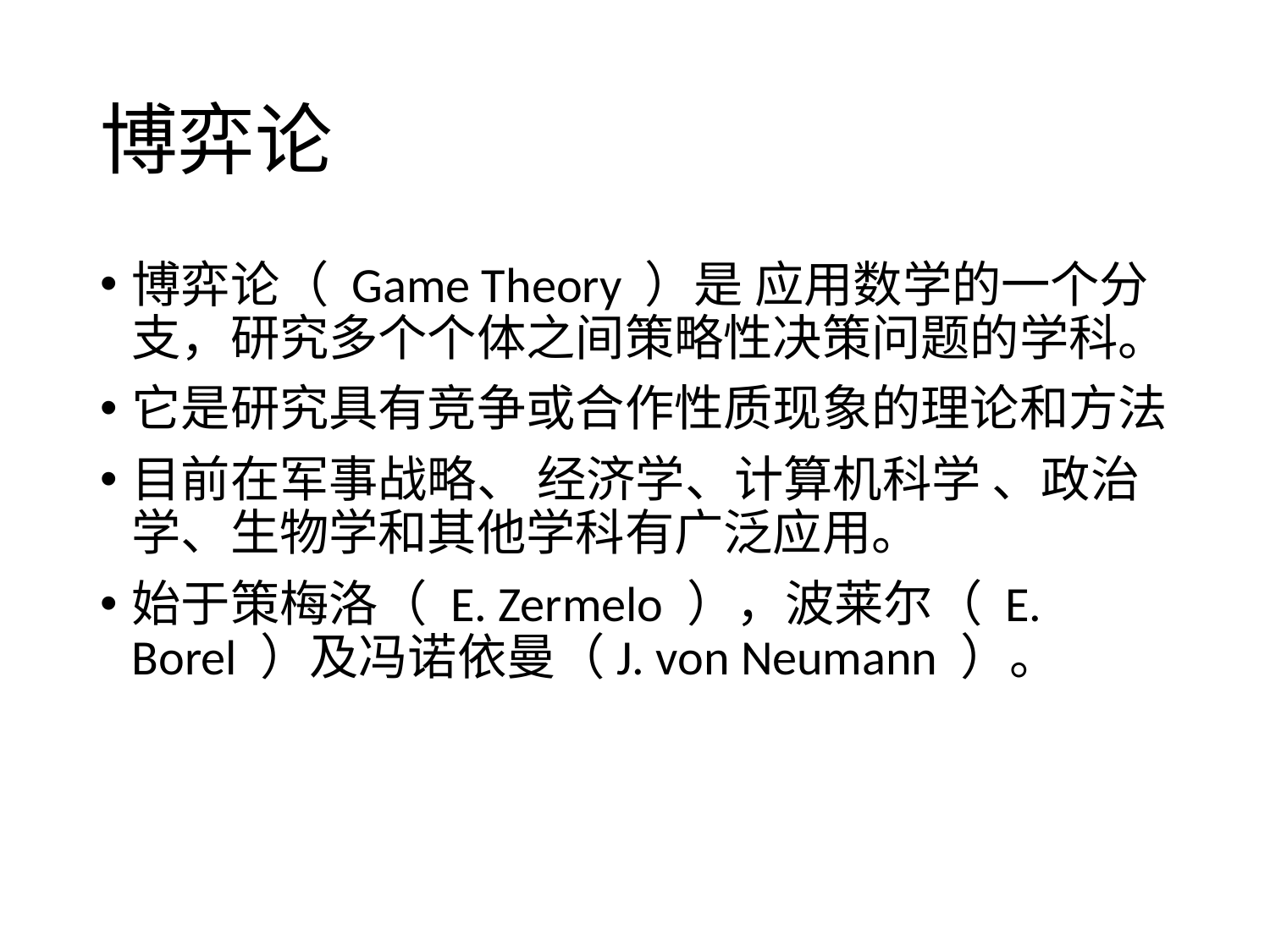

# 博弈论
博弈论（ Game Theory ）是 应用数学的一个分支，研究多个个体之间策略性决策问题的学科。
它是研究具有竞争或合作性质现象的理论和方法
目前在军事战略、 经济学、计算机科学 、政治学、生物学和其他学科有广泛应用。
始于策梅洛（ E. Zermelo ），波莱尔（ E. Borel ）及冯诺依曼（J. von Neumann ）。